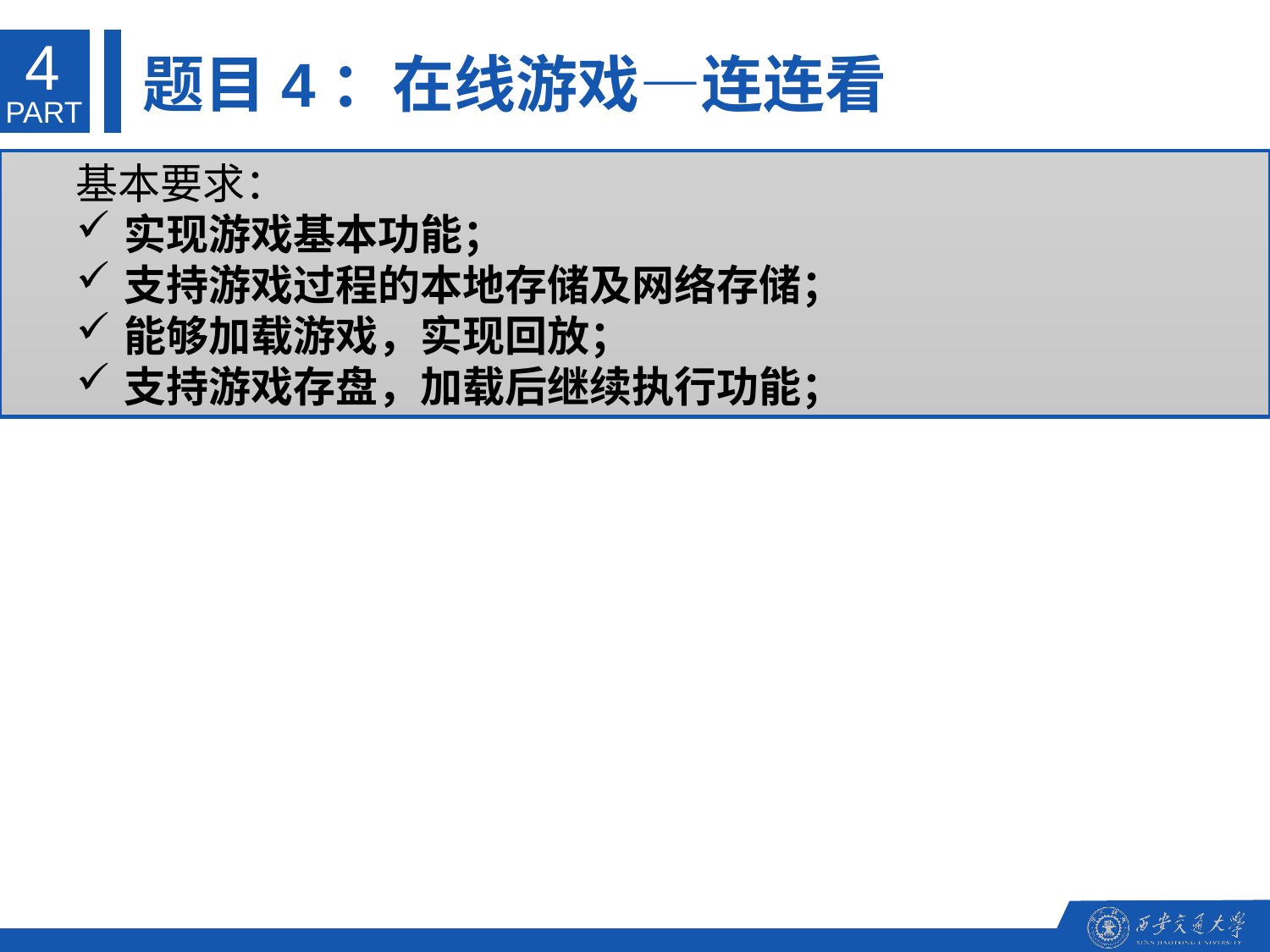

4
题目4：在线游戏—连连看
PART
基本要求：
实现游戏基本功能；
支持游戏过程的本地存储及网络存储；
能够加载游戏，实现回放；
支持游戏存盘，加载后继续执行功能；